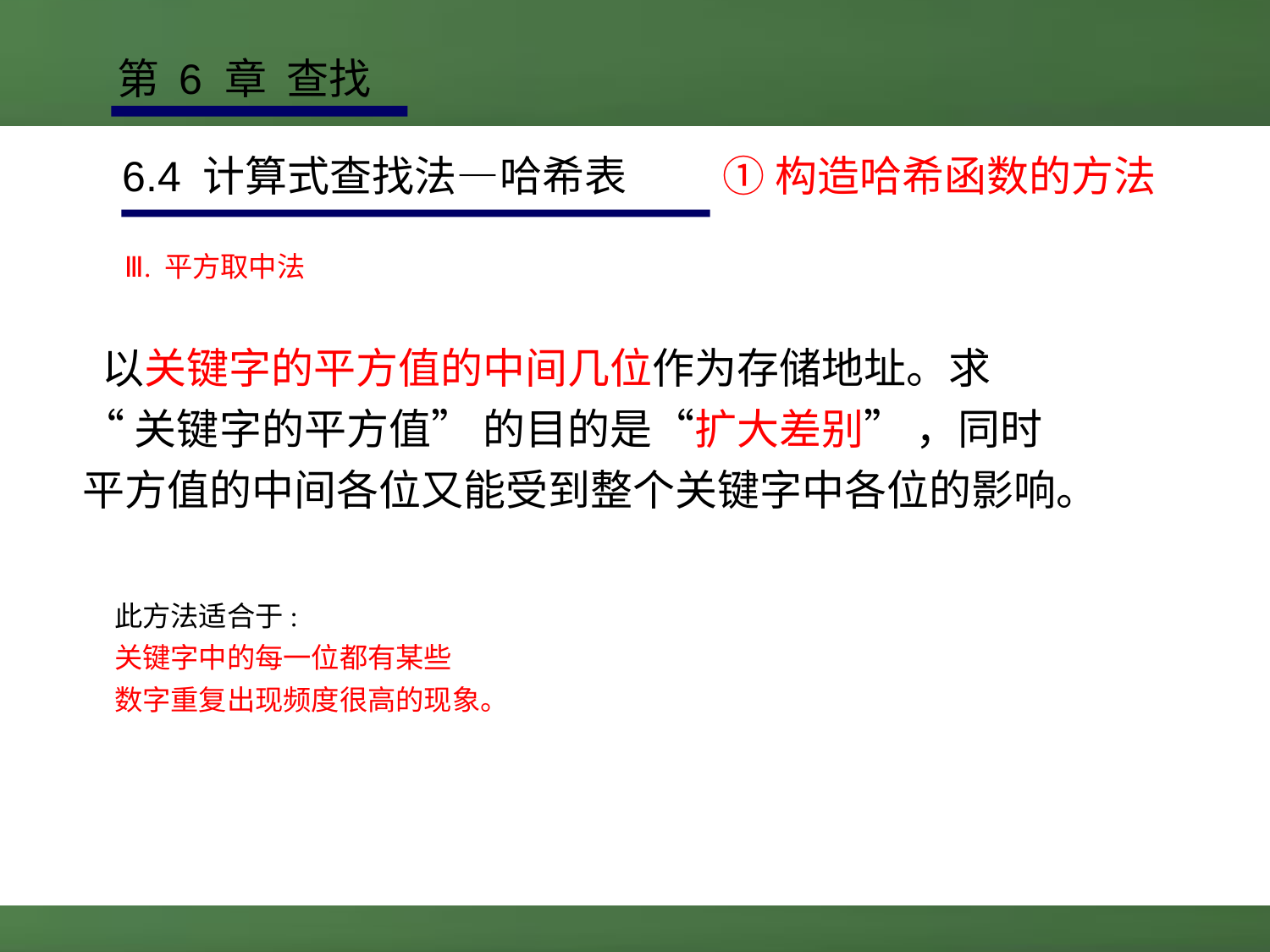

第 6 章  查找

6.4 计算式查找法—哈希表
①构造哈希函数的方法

Ⅲ. 平方取中法
 以关键字的平方值的中间几位作为存储地址。求
“关键字的平方值” 的目的是“扩大差别” ，同时
平方值的中间各位又能受到整个关键字中各位的影响。
    此方法适合于:
    关键字中的每一位都有某些
    数字重复出现频度很高的现象。